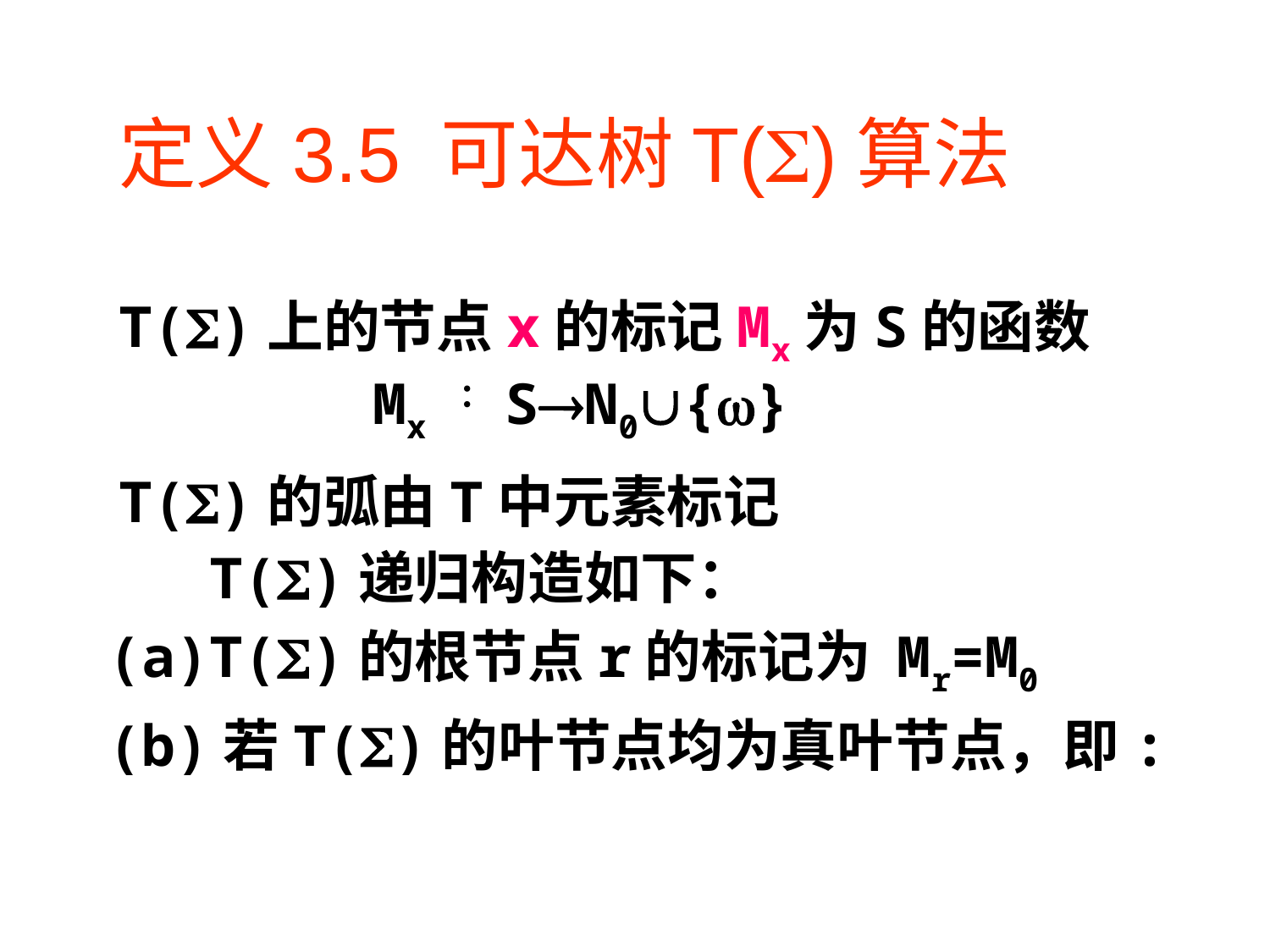

# 定义3.5 可达树T(Σ)算法 T(Σ)上的节点x的标记Mx为S的函数 Mx ：S→N0∪{ω} T(Σ)的弧由T中元素标记
   T(Σ)递归构造如下：
(a)T(Σ)的根节点r的标记为 Mr=M0
(b)若T(Σ)的叶节点均为真叶节点，即: